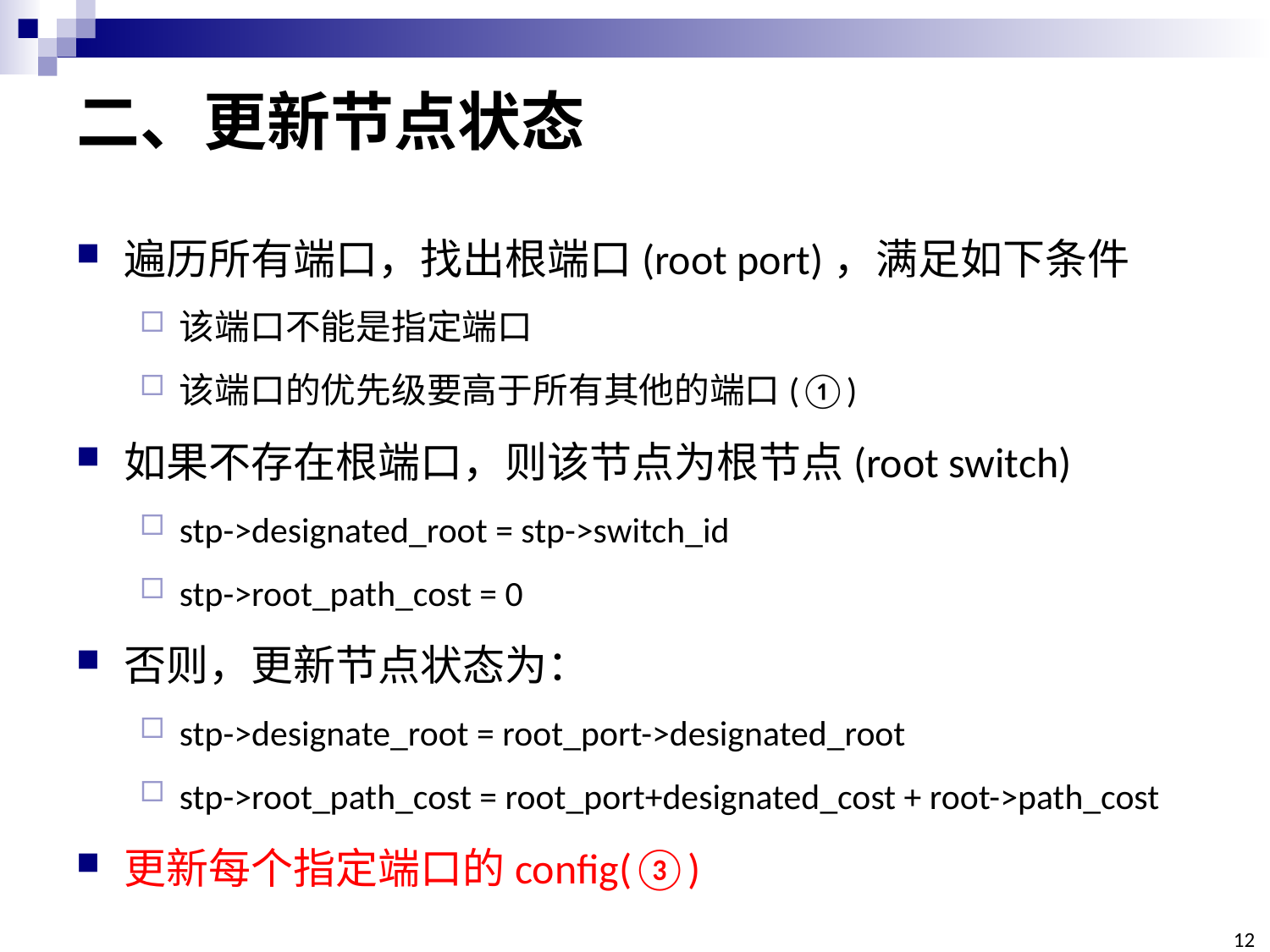

# 二、更新节点状态
遍历所有端口，找出根端口(root port)，满足如下条件
该端口不能是指定端口
该端口的优先级要高于所有其他的端口(①)
如果不存在根端口，则该节点为根节点(root switch)
stp->designated_root = stp->switch_id
stp->root_path_cost = 0
否则，更新节点状态为：
stp->designate_root = root_port->designated_root
stp->root_path_cost = root_port+designated_cost + root->path_cost
更新每个指定端口的config(③)
12